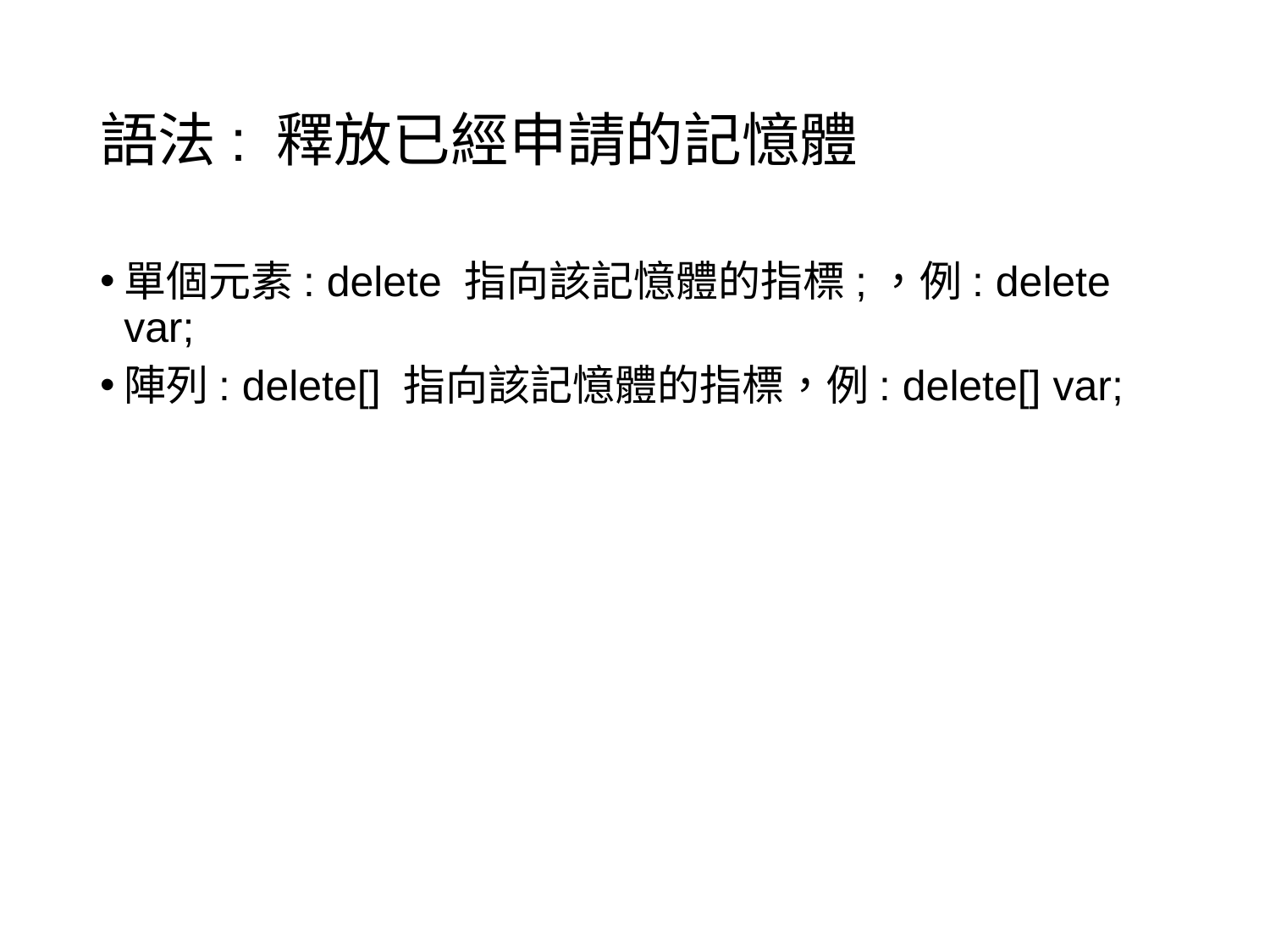

# 語法: 釋放已經申請的記憶體
單個元素: delete 指向該記憶體的指標;，例: delete var;
陣列: delete[] 指向該記憶體的指標，例: delete[] var;